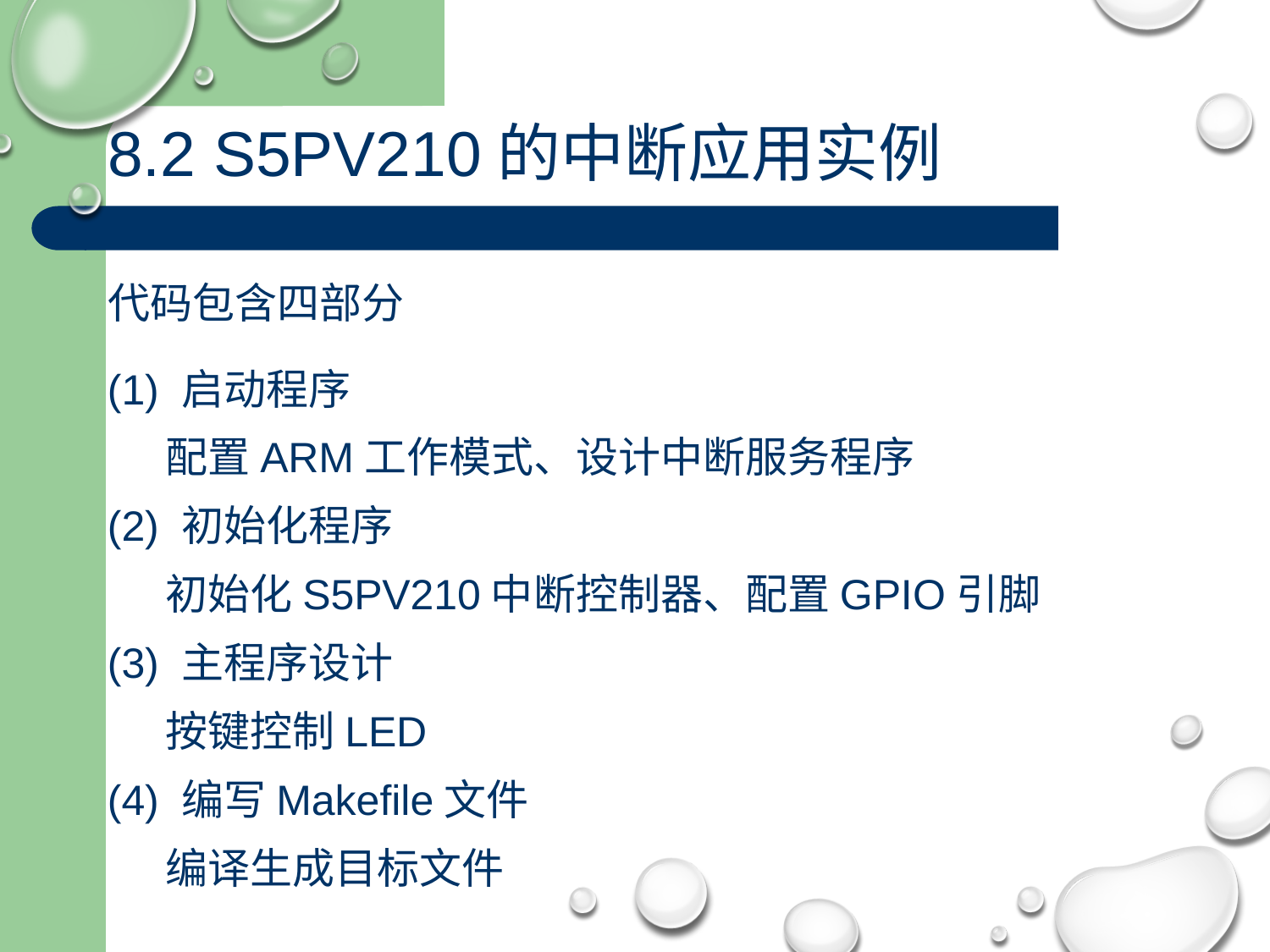

8.2 S5PV210的中断应用实例
代码包含四部分
(1) 启动程序
     配置ARM工作模式、设计中断服务程序
(2) 初始化程序
     初始化S5PV210中断控制器、配置GPIO引脚
(3) 主程序设计
     按键控制LED
(4) 编写Makefile文件
     编译生成目标文件